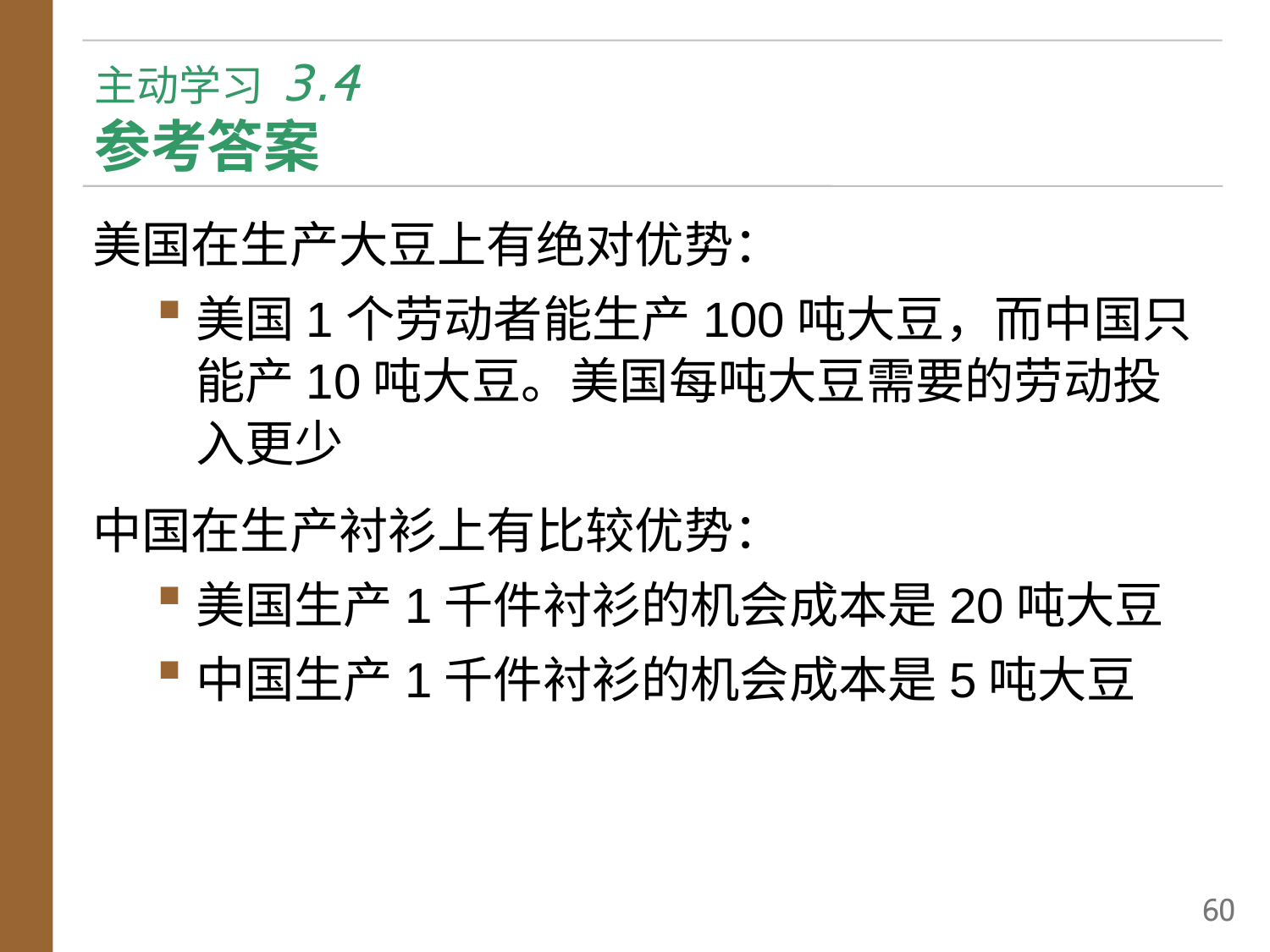

# 主动学习 3.4 参考答案
美国在生产大豆上有绝对优势：
美国1个劳动者能生产100吨大豆，而中国只能产10吨大豆。美国每吨大豆需要的劳动投入更少
中国在生产衬衫上有比较优势：
美国生产1千件衬衫的机会成本是20吨大豆
中国生产1千件衬衫的机会成本是5吨大豆
60